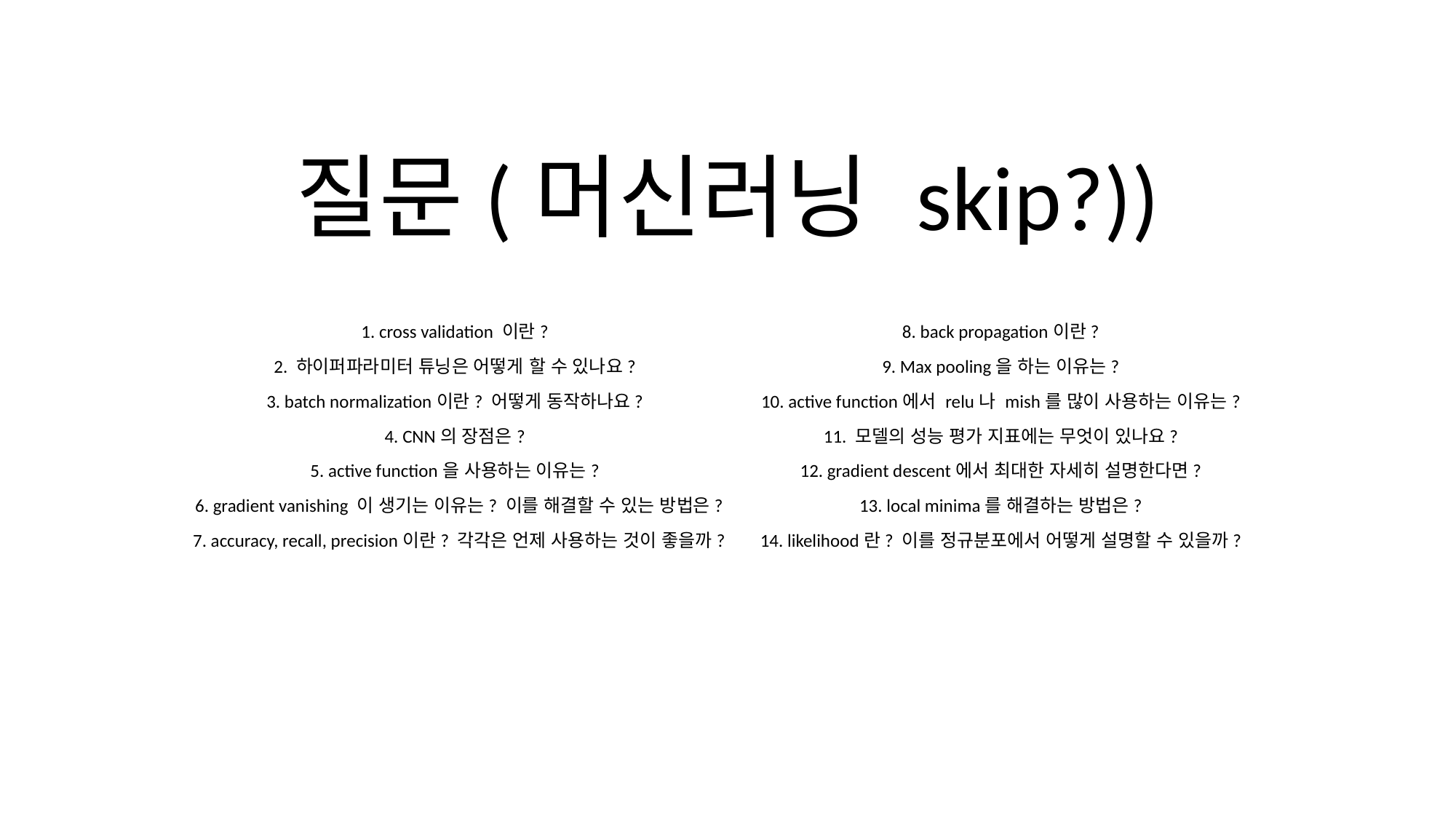

# 질문(머신러닝 skip?))
8. back propagation이란?
9. Max pooling을 하는 이유는?
10. active function에서 relu나 mish를 많이 사용하는 이유는?
11. 모델의 성능 평가 지표에는 무엇이 있나요?
12. gradient descent에서 최대한 자세히 설명한다면?
13. local minima를 해결하는 방법은?
14. likelihood란? 이를 정규분포에서 어떻게 설명할 수 있을까?
1. cross validation 이란?
2. 하이퍼파라미터 튜닝은 어떻게 할 수 있나요?
3. batch normalization이란? 어떻게 동작하나요?
4. CNN의 장점은?
5. active function을 사용하는 이유는?
6. gradient vanishing 이 생기는 이유는? 이를 해결할 수 있는 방법은?
7. accuracy, recall, precision이란? 각각은 언제 사용하는 것이 좋을까?